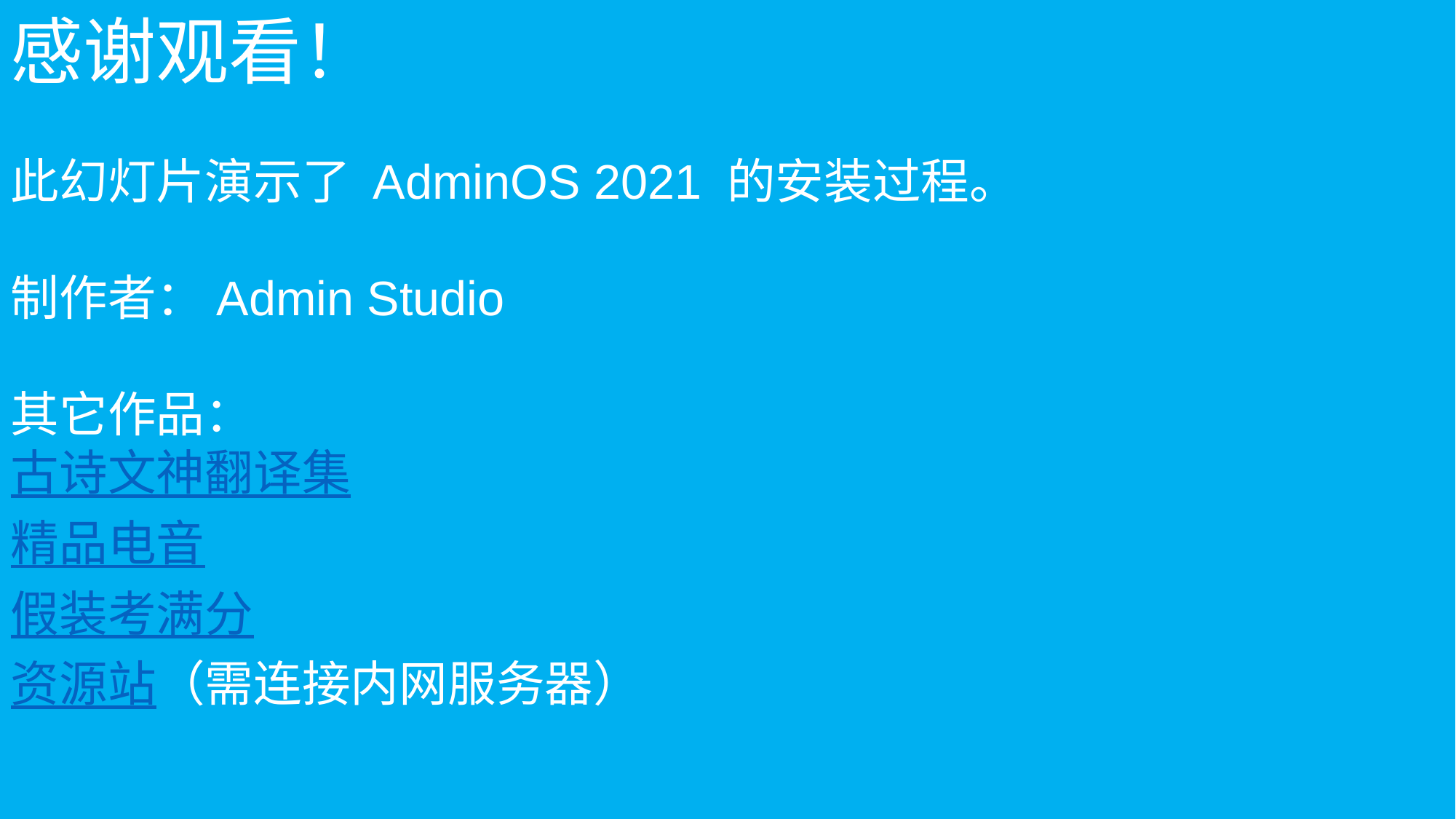

感谢观看！

此幻灯片演示了 AdminOS 2021 的安装过程。

制作者：Admin Studio

其它作品：
古诗文神翻译集
精品电音
假装考满分
资源站（需连接内网服务器）